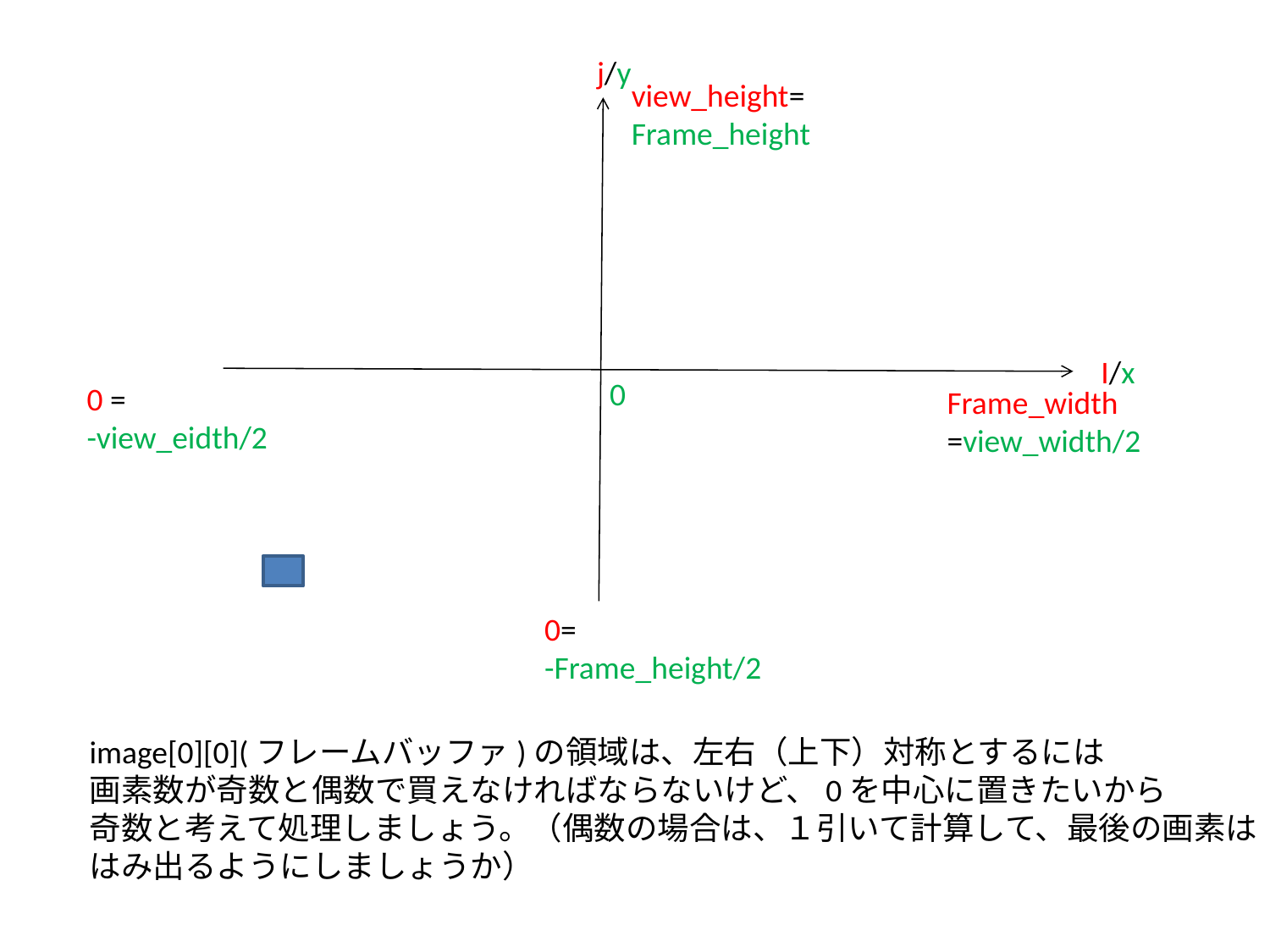

j/y
view_height=
Frame_height

I/x
0
0 =
-view_eidth/2
Frame_width
=view_width/2

0=
-Frame_height/2
image[0][0](フレームバッファ)の領域は、左右（上下）対称とするには
画素数が奇数と偶数で買えなければならないけど、0を中心に置きたいから
奇数と考えて処理しましょう。（偶数の場合は、１引いて計算して、最後の画素は
はみ出るようにしましょうか）